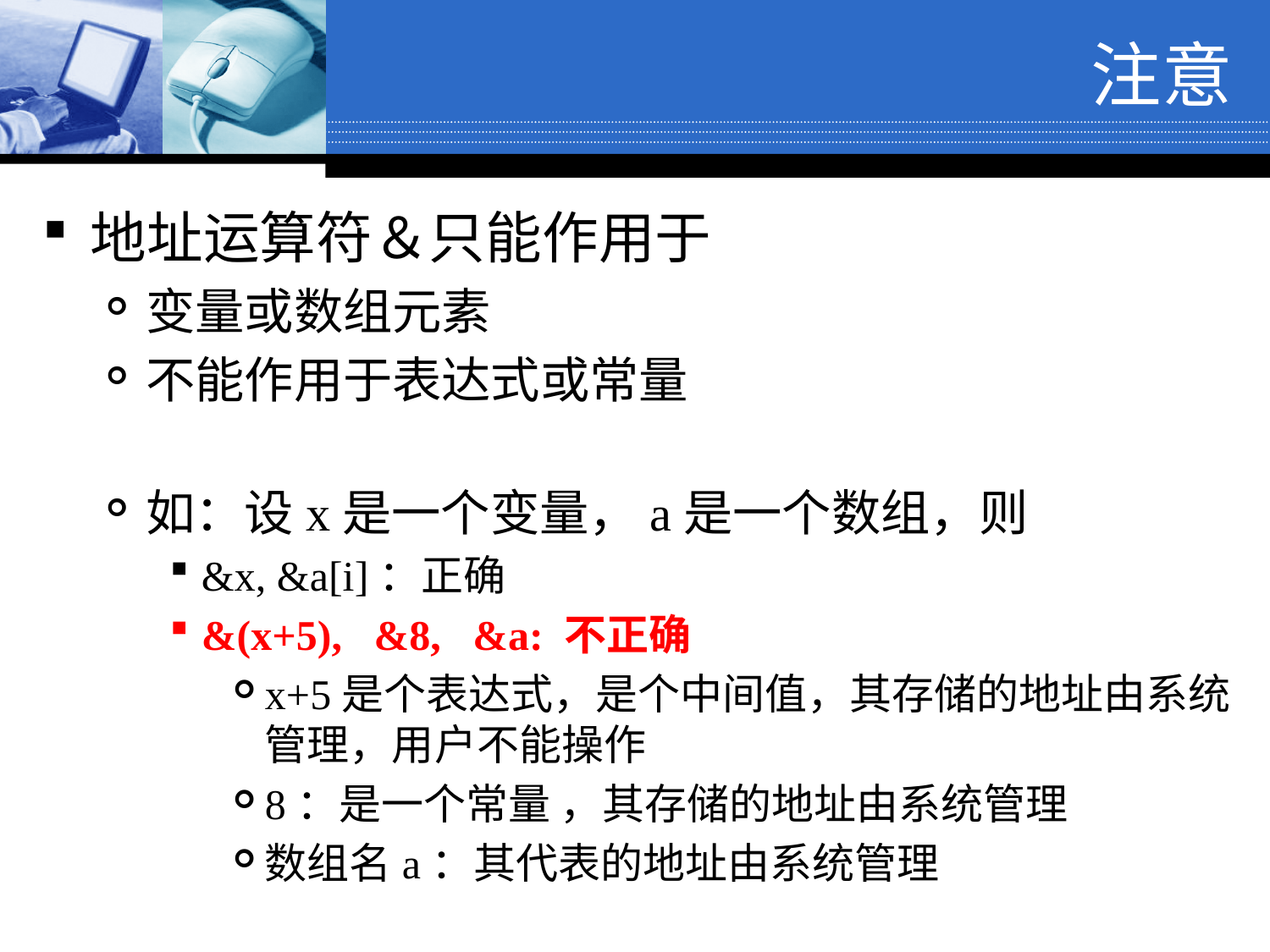

# 注意
地址运算符＆只能作用于
变量或数组元素
不能作用于表达式或常量

如：设x是一个变量，a是一个数组，则
&x, &a[i]：正确
&(x+5),   &8,   &a: 不正确
x+5是个表达式，是个中间值，其存储的地址由系统管理，用户不能操作
8：是一个常量 ，其存储的地址由系统管理
数组名a：其代表的地址由系统管理